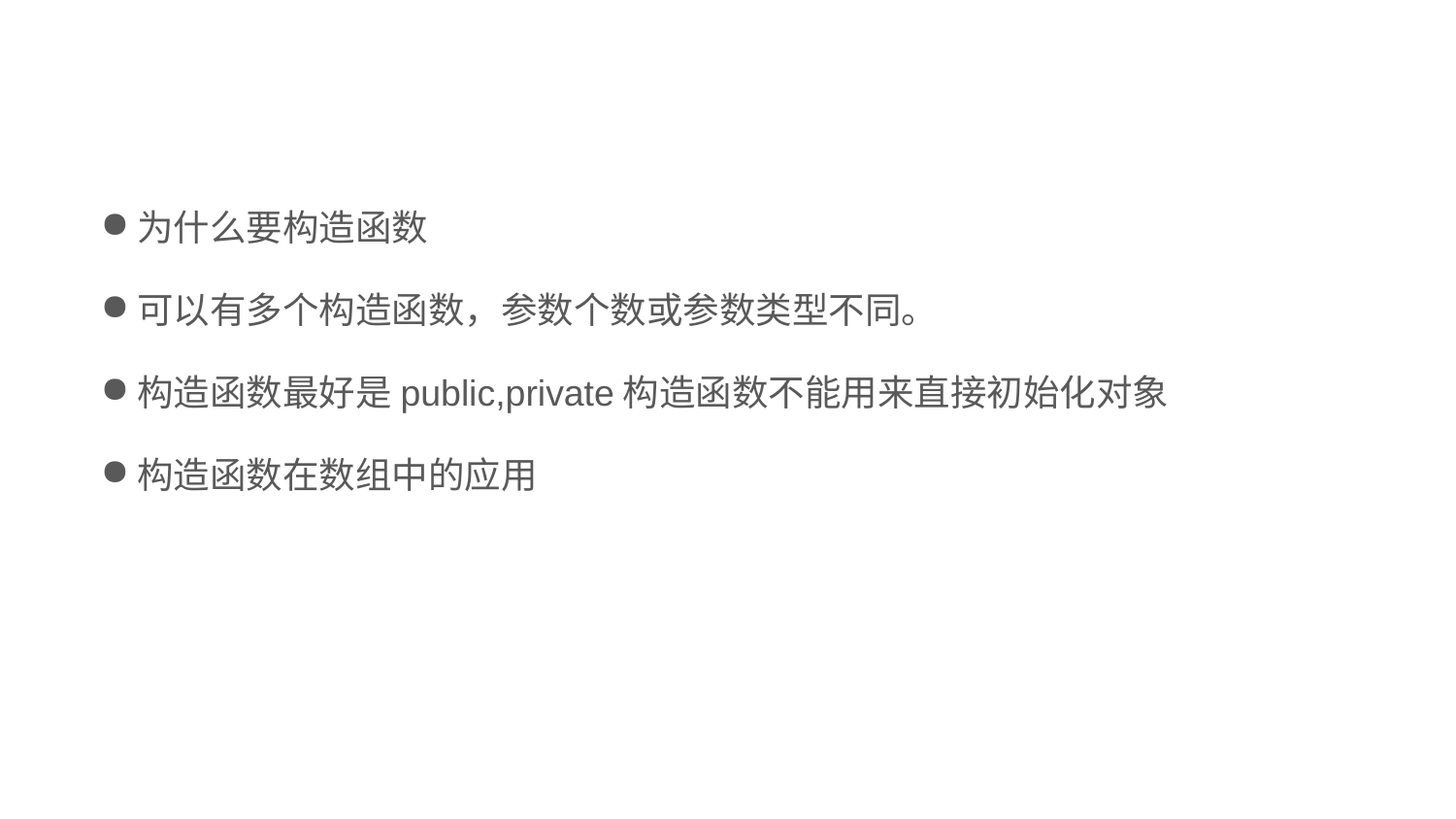

#
为什么要构造函数
可以有多个构造函数，参数个数或参数类型不同。
构造函数最好是public,private构造函数不能用来直接初始化对象
构造函数在数组中的应用